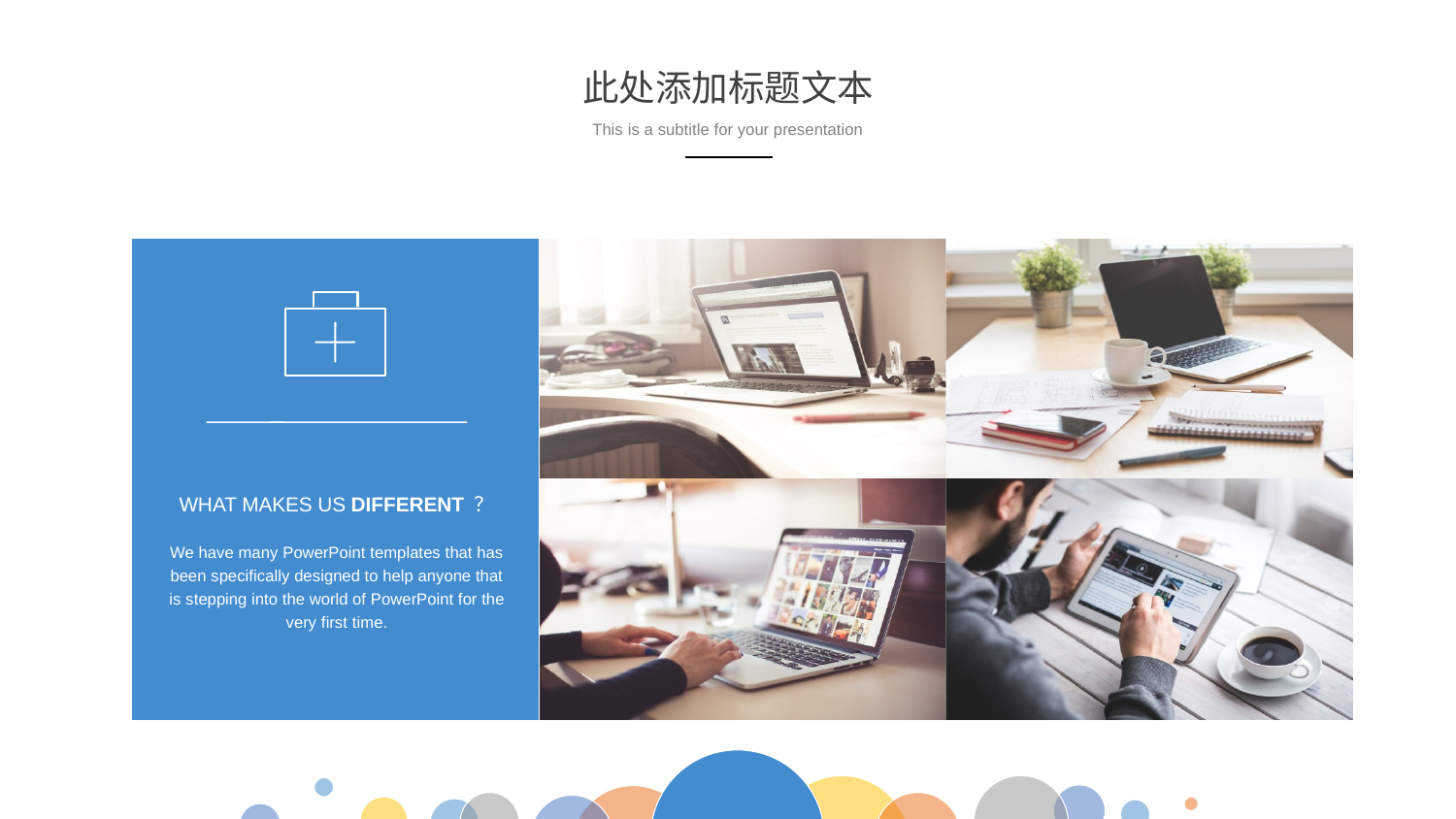

此处添加标题文本
This is a subtitle for your presentation

WHAT MAKES US DIFFERENT ？

We have many PowerPoint templates that has been specifically designed to help anyone that is stepping into the world of PowerPoint for the very first time.